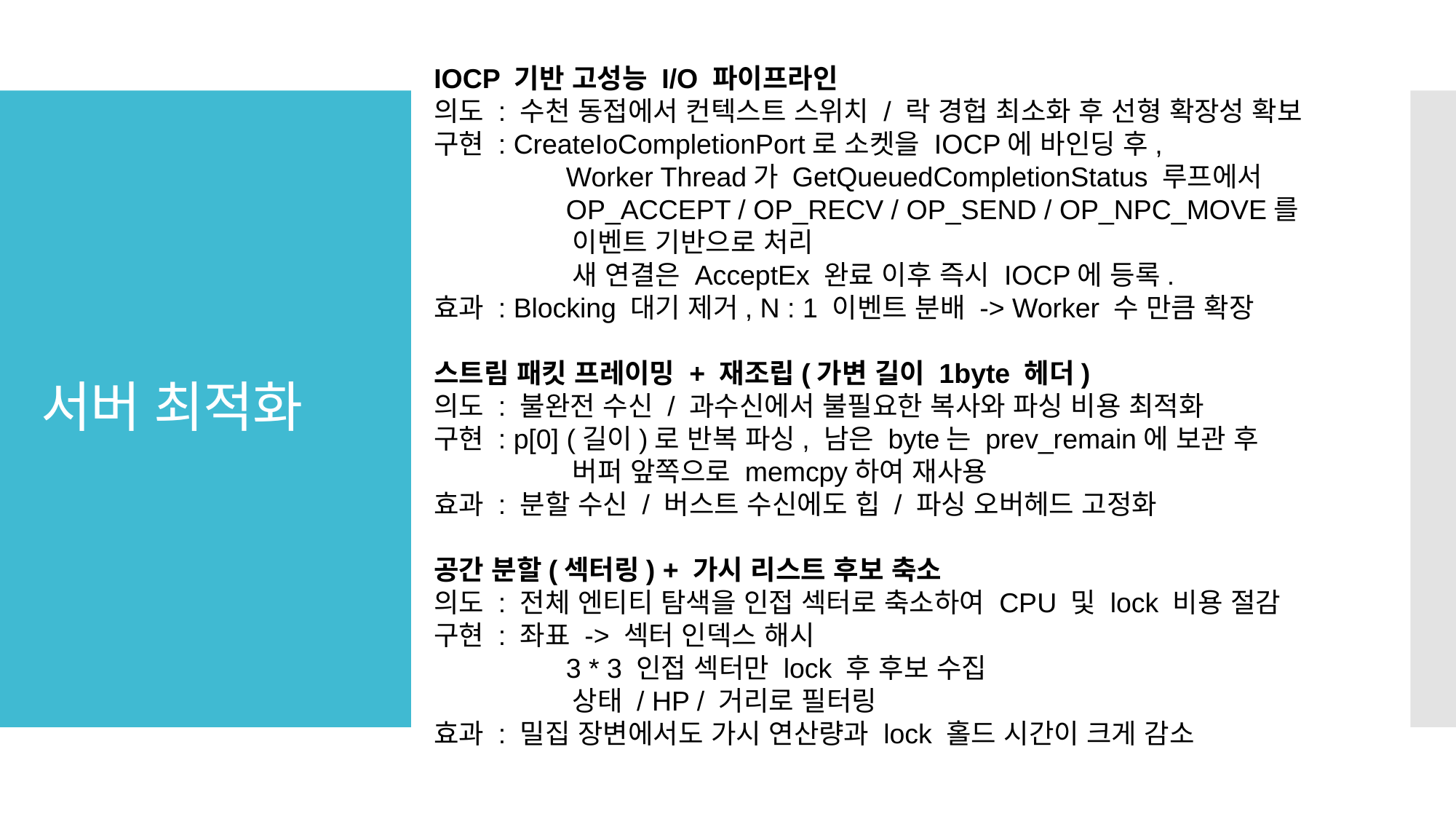

IOCP 기반 고성능 I/O 파이프라인
의도 : 수천 동접에서 컨텍스트 스위치 / 락 경헙 최소화 후 선형 확장성 확보
구현 : CreateIoCompletionPort로 소켓을 IOCP에 바인딩 후,
	   Worker Thread가 GetQueuedCompletionStatus 루프에서
	   OP_ACCEPT / OP_RECV / OP_SEND / OP_NPC_MOVE를
	   이벤트 기반으로 처리
	   새 연결은 AcceptEx 완료 이후 즉시 IOCP에 등록.
효과 : Blocking 대기 제거, N : 1 이벤트 분배 -> Worker 수 만큼 확장

스트림 패킷 프레이밍 + 재조립(가변 길이 1byte 헤더)
의도 : 불완전 수신 / 과수신에서 불필요한 복사와 파싱 비용 최적화
구현 : p[0] (길이)로 반복 파싱, 남은 byte는 prev_remain에 보관 후
	   버퍼 앞쪽으로 memcpy하여 재사용
효과 : 분할 수신 / 버스트 수신에도 힙 / 파싱 오버헤드 고정화

공간 분할(섹터링) + 가시 리스트 후보 축소
의도 : 전체 엔티티 탐색을 인접 섹터로 축소하여 CPU 및 lock 비용 절감
구현 : 좌표 -> 섹터 인덱스 해시
	   3 * 3 인접 섹터만 lock 후 후보 수집
	   상태 / HP / 거리로 필터링
효과 : 밀집 장변에서도 가시 연산량과 lock 홀드 시간이 크게 감소
# 서버 최적화